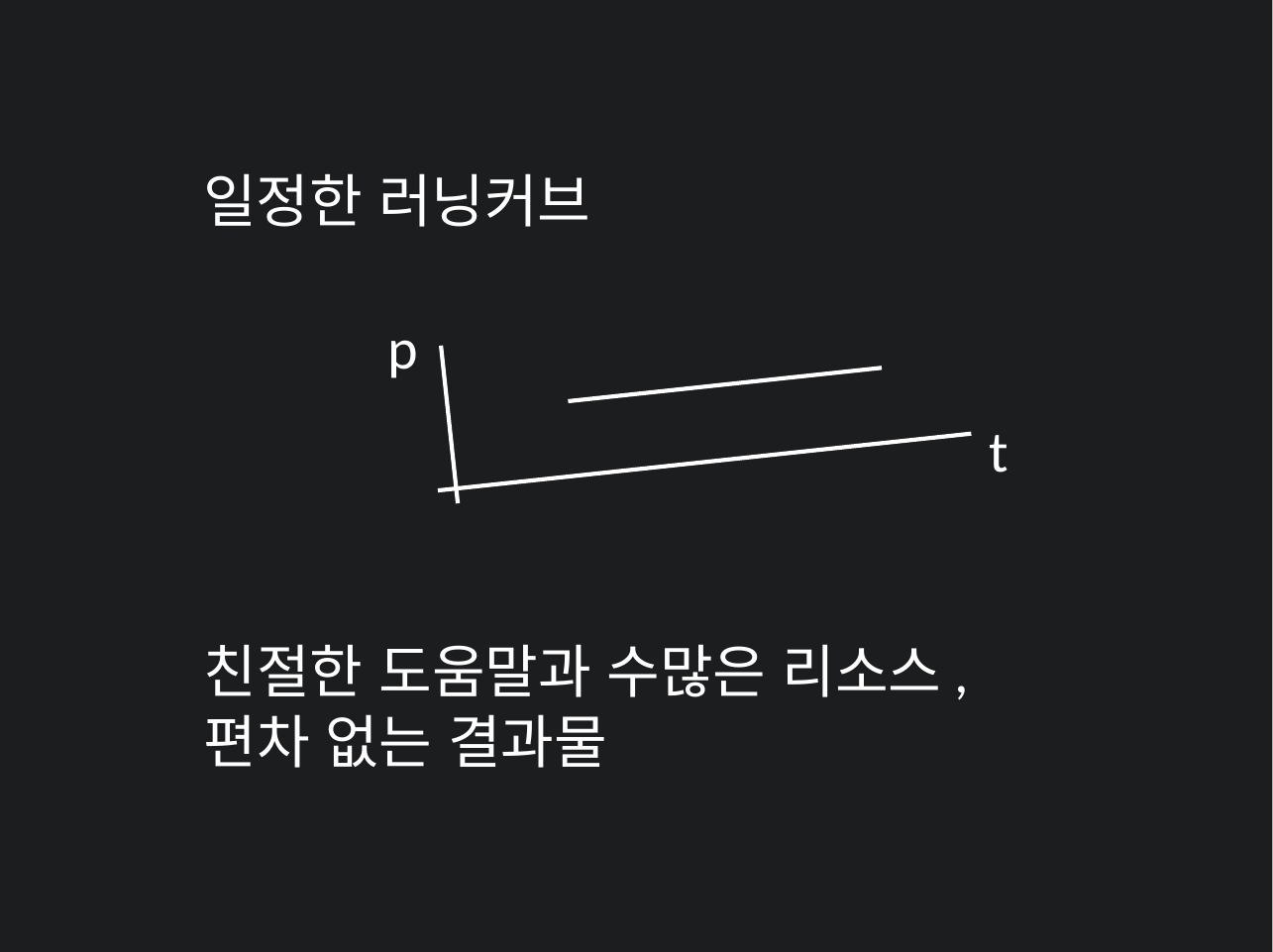

일정한 러닝커브
p
t
친절한 도움말과 수많은 리소스,
편차 없는 결과물